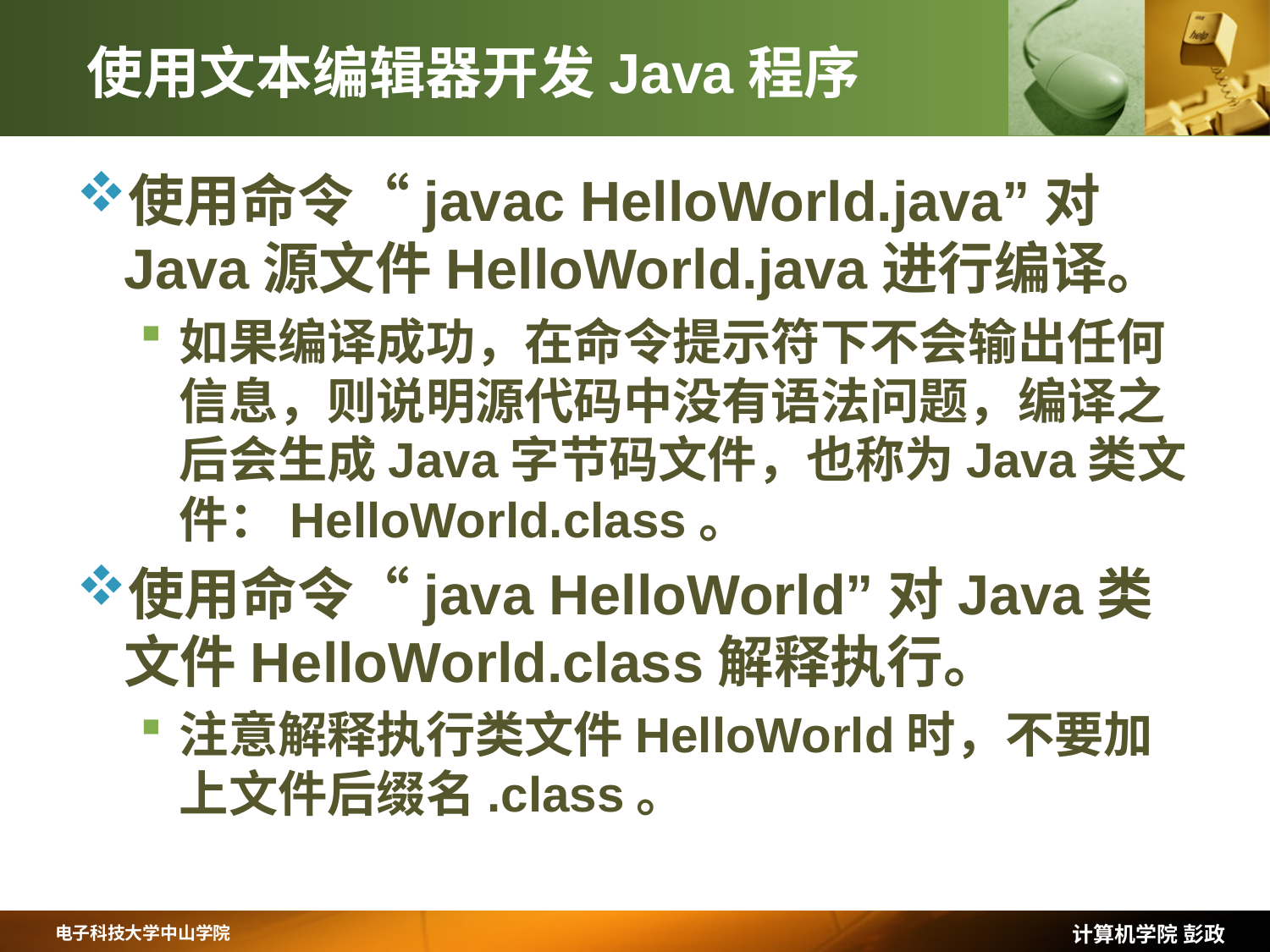

# 使用文本编辑器开发Java程序
使用命令“javac HelloWorld.java”对Java源文件HelloWorld.java进行编译。
如果编译成功，在命令提示符下不会输出任何信息，则说明源代码中没有语法问题，编译之后会生成Java字节码文件，也称为Java类文件：HelloWorld.class。
使用命令“java HelloWorld”对Java类文件HelloWorld.class解释执行。
注意解释执行类文件HelloWorld时，不要加上文件后缀名.class。
计算机学院 彭政
电子科技大学中山学院